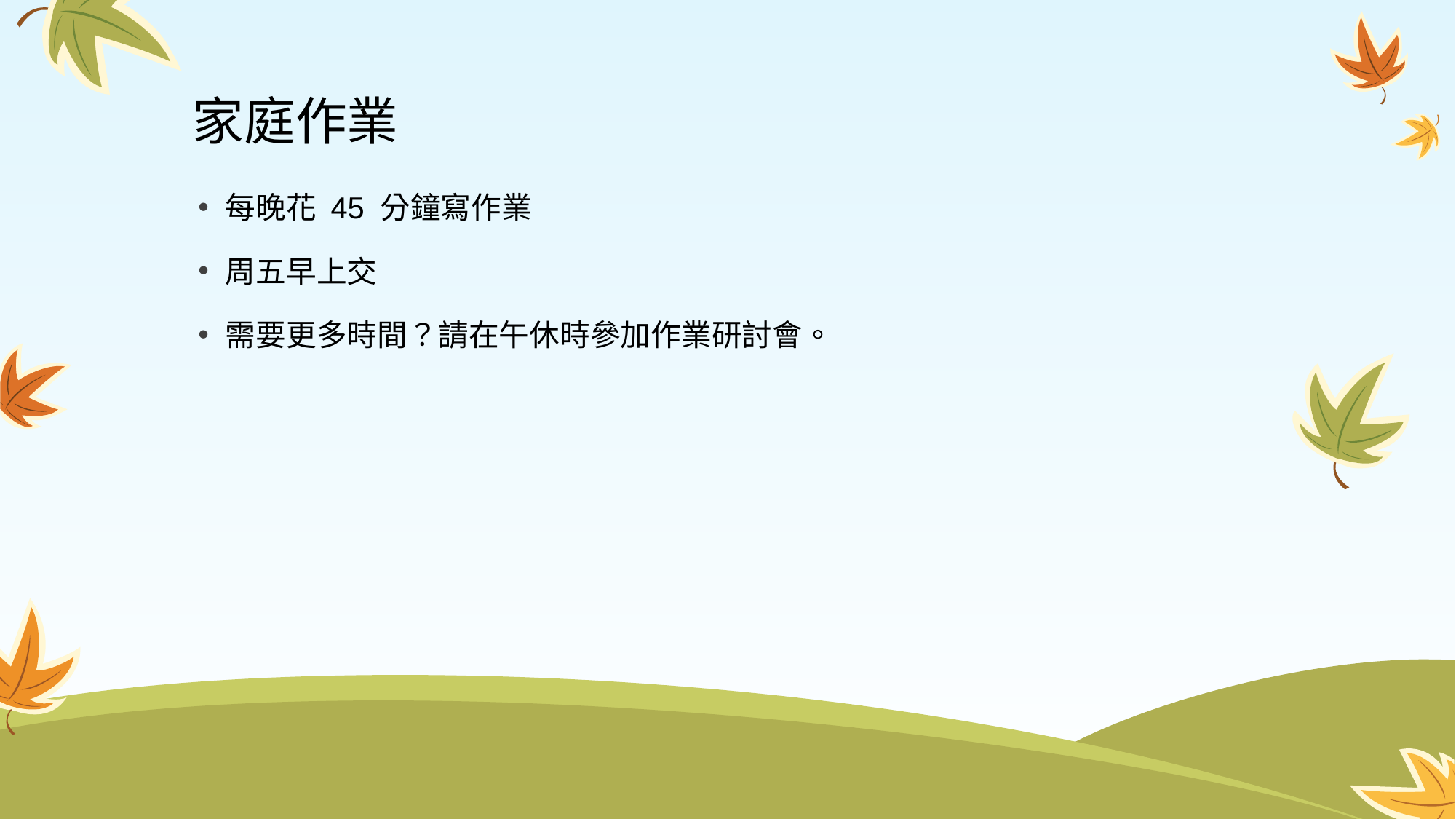

# 家庭作業
每晚花 45 分鐘寫作業
周五早上交
需要更多時間？請在午休時參加作業研討會。